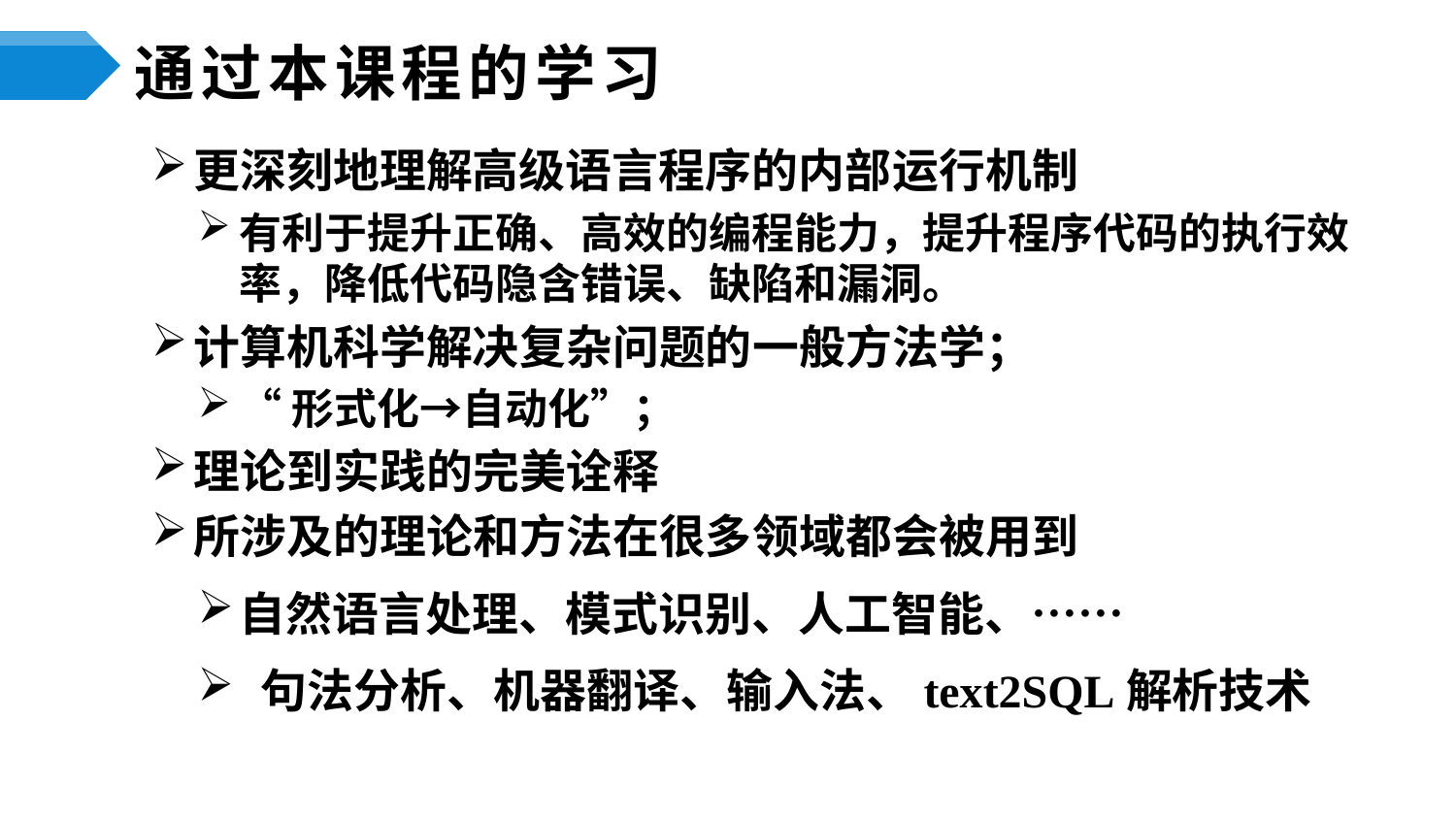

# 通过本课程的学习
更深刻地理解高级语言程序的内部运行机制
有利于提升正确、高效的编程能力，提升程序代码的执行效率，降低代码隐含错误、缺陷和漏洞。
计算机科学解决复杂问题的一般方法学；
“形式化→自动化”；
理论到实践的完美诠释
所涉及的理论和方法在很多领域都会被用到
自然语言处理、模式识别、人工智能、……
 句法分析、机器翻译、输入法、text2SQL解析技术